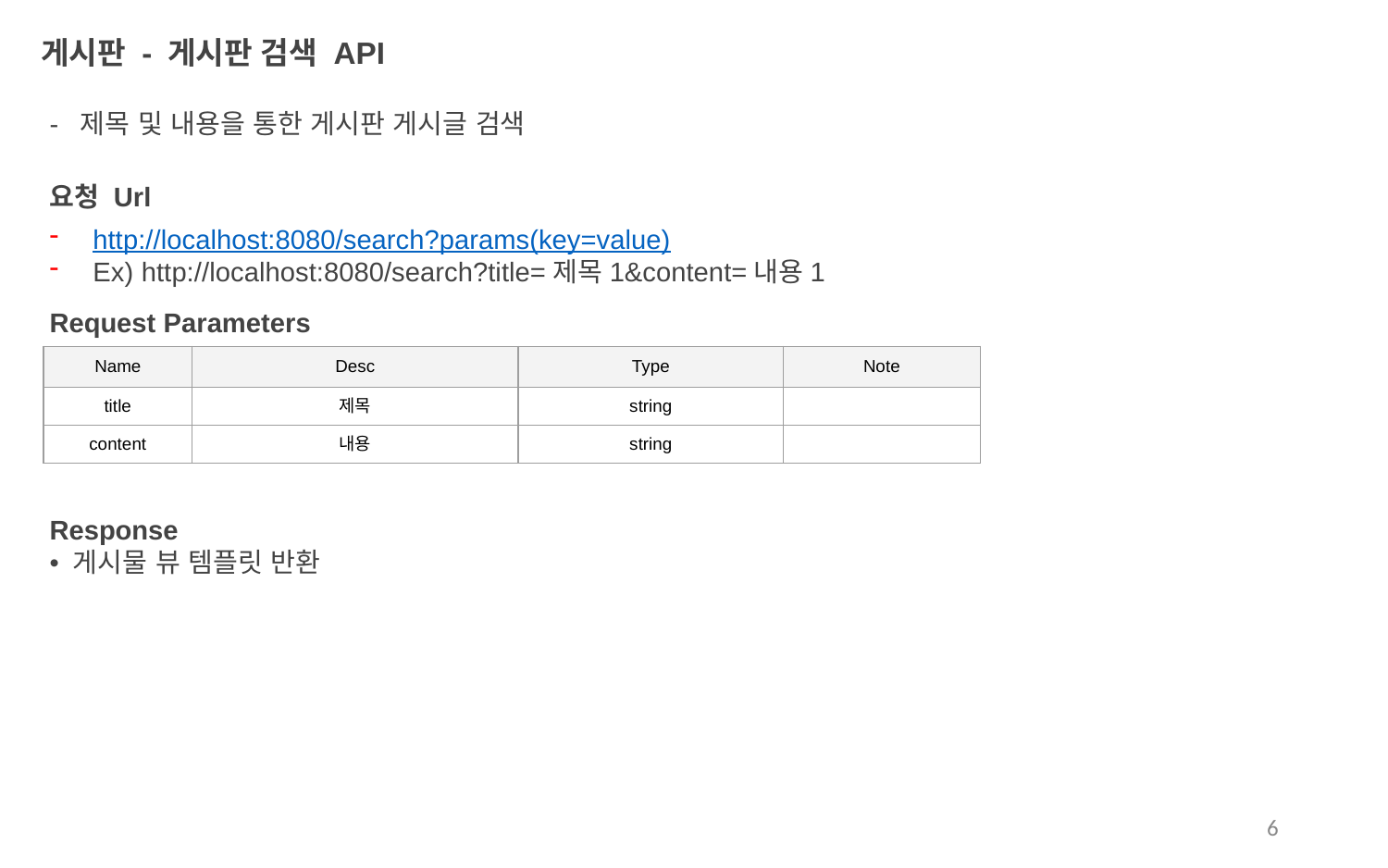

게시판 - 게시판 검색 API
-  제목 및 내용을 통한 게시판 게시글 검색
요청 Url
http://localhost:8080/search?params(key=value)
Ex) http://localhost:8080/search?title=제목1&content=내용1
Request Parameters
| Name | Desc | Type | Note |
| --- | --- | --- | --- |
| title | 제목 | string |  |
| content | 내용 | string |  |
Response
• 게시물 뷰 템플릿 반환
6